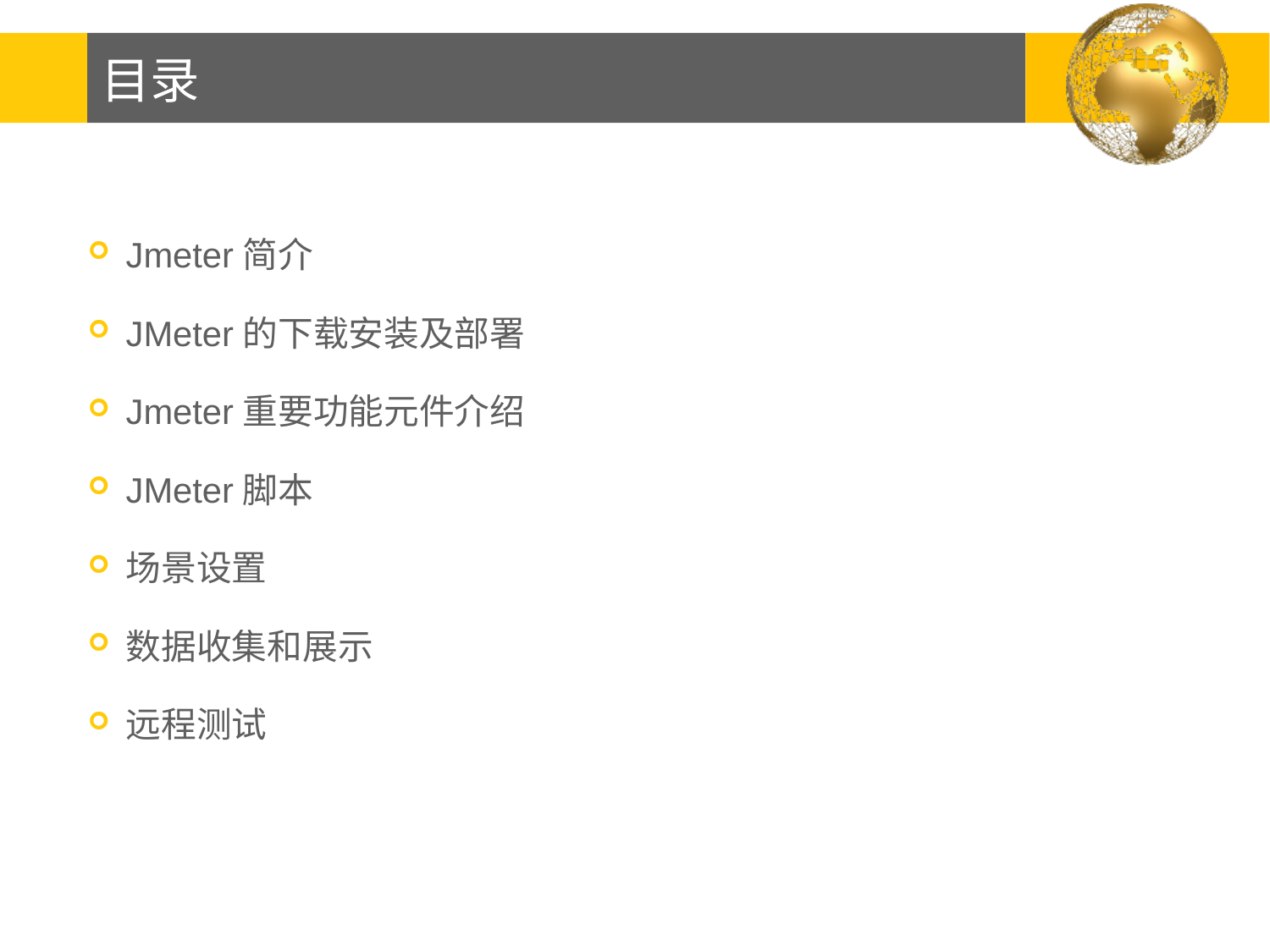

# 目录
Jmeter简介
JMeter的下载安装及部署
Jmeter重要功能元件介绍
JMeter脚本
场景设置
数据收集和展示
远程测试